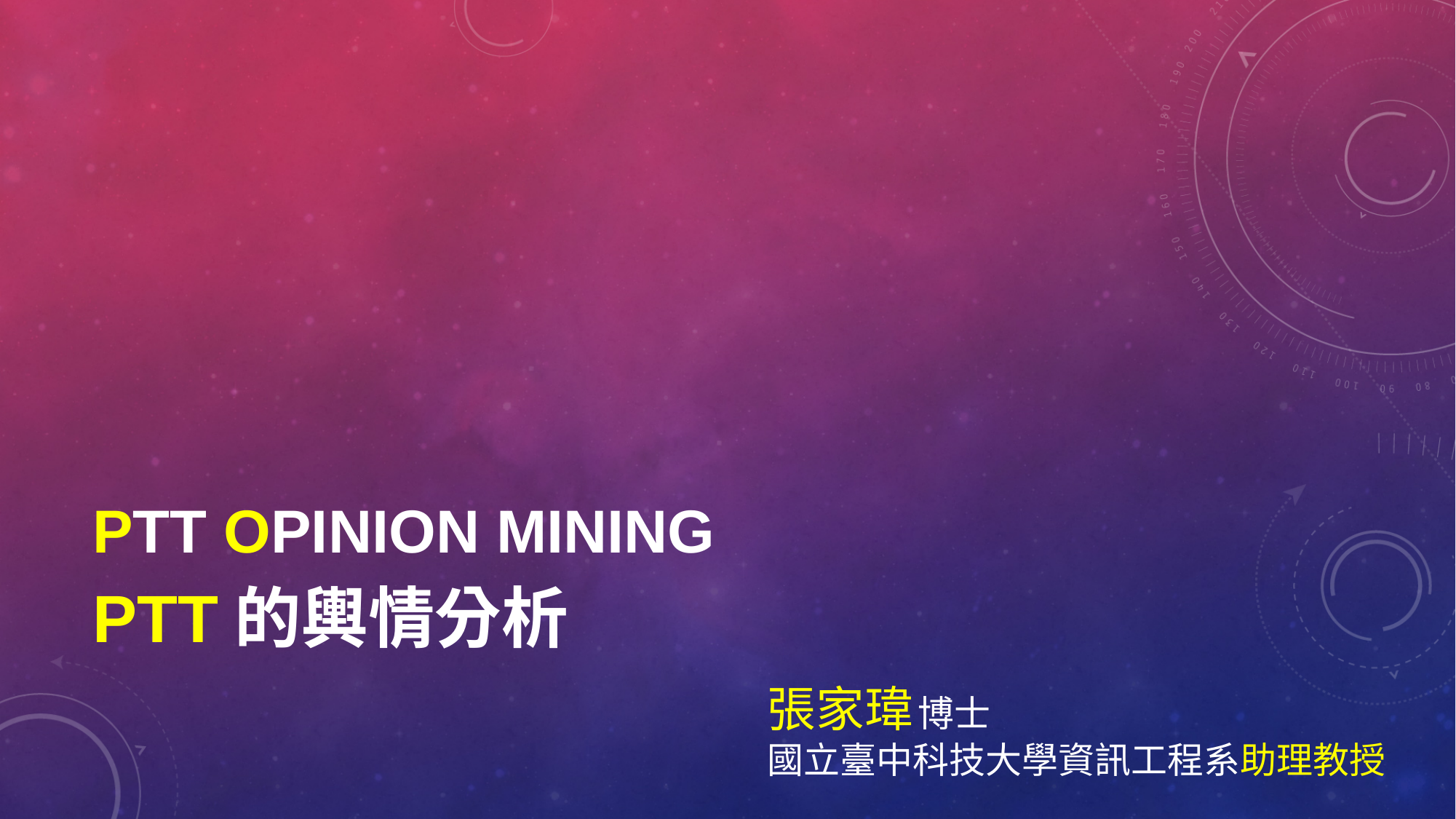

# PTT Opinion mining
PTT的輿情分析
張家瑋 博士
國立臺中科技大學資訊工程系助理教授